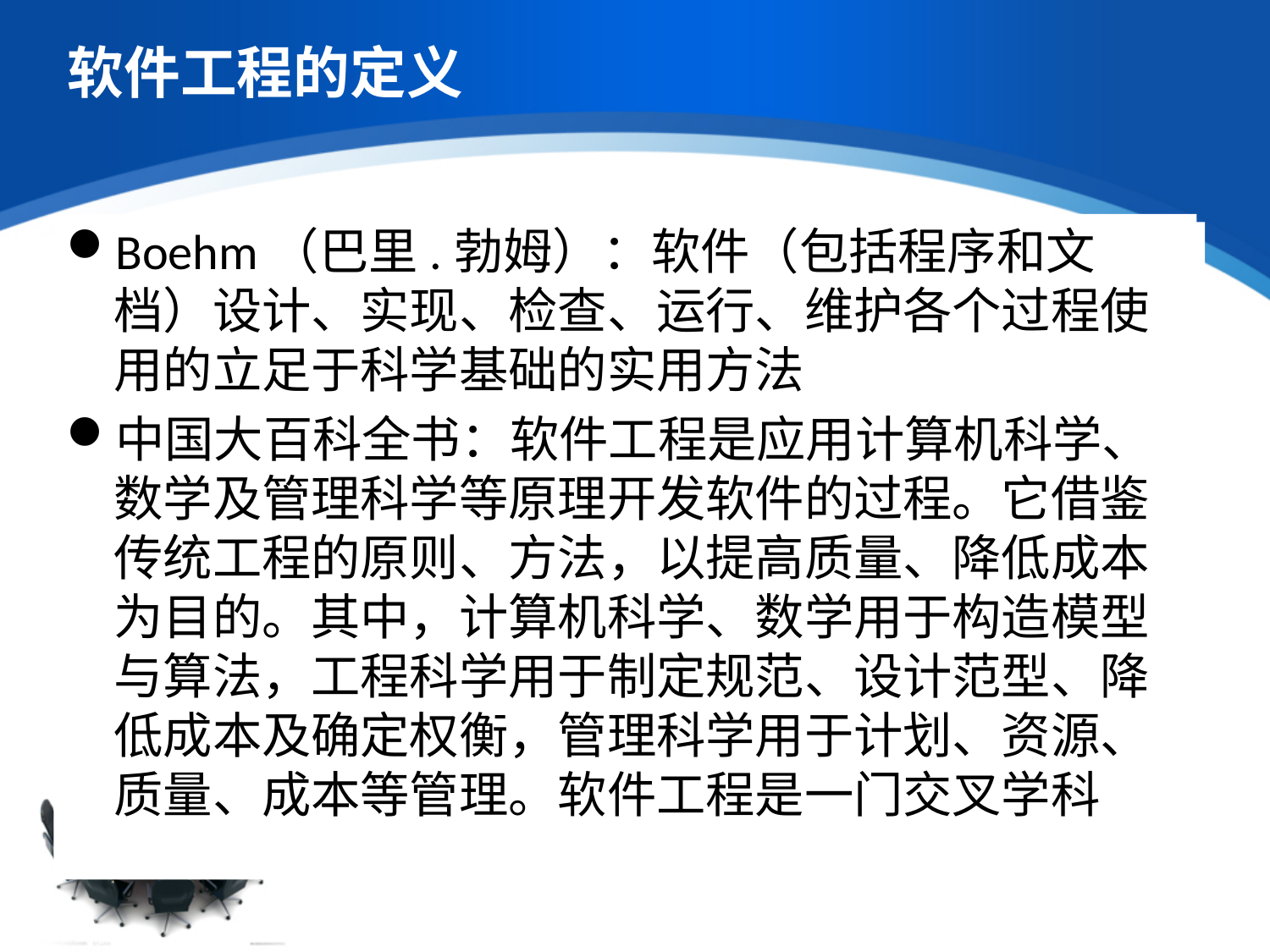

# 软件工程的定义
Boehm（巴里.勃姆）：软件（包括程序和文档）设计、实现、检查、运行、维护各个过程使用的立足于科学基础的实用方法
中国大百科全书：软件工程是应用计算机科学、数学及管理科学等原理开发软件的过程。它借鉴传统工程的原则、方法，以提高质量、降低成本为目的。其中，计算机科学、数学用于构造模型与算法，工程科学用于制定规范、设计范型、降低成本及确定权衡，管理科学用于计划、资源、质量、成本等管理。软件工程是一门交叉学科
NATO：软件工程就是为了经济地获得可靠的且能在实际机器上有效地运行的软件，而建立和使用完善的工程原理
IEEE定义：软件工程是（1）把系统化的、规范的、可度量的途径应用于软件开发、运行和维护过程，也就是把工程应用于软件；（2）研究（1）中提到的途径